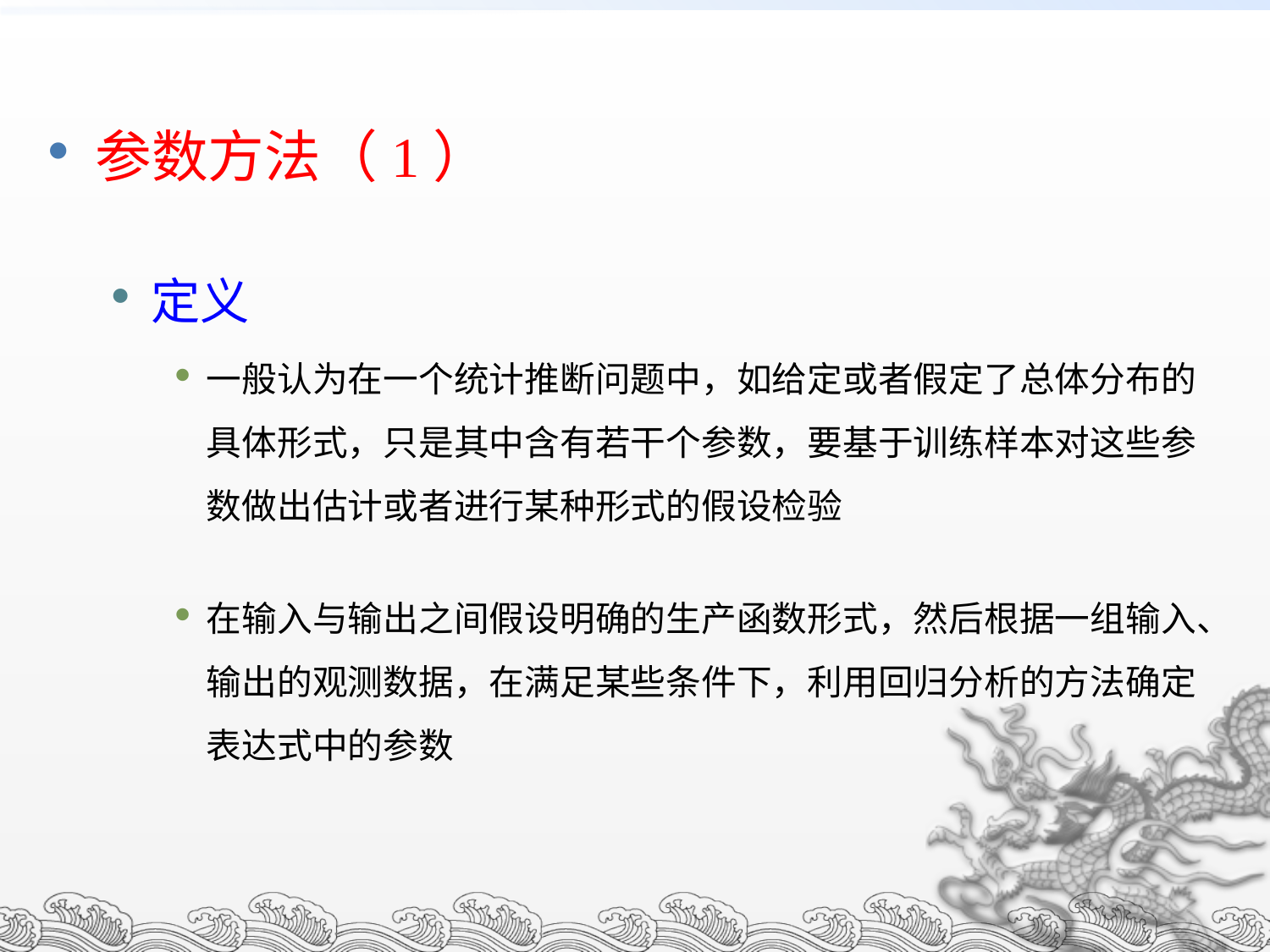

参数方法（1）

定义
一般认为在一个统计推断问题中，如给定或者假定了总体分布的具体形式，只是其中含有若干个参数，要基于训练样本对这些参数做出估计或者进行某种形式的假设检验

在输入与输出之间假设明确的生产函数形式，然后根据一组输入、输出的观测数据，在满足某些条件下，利用回归分析的方法确定表达式中的参数